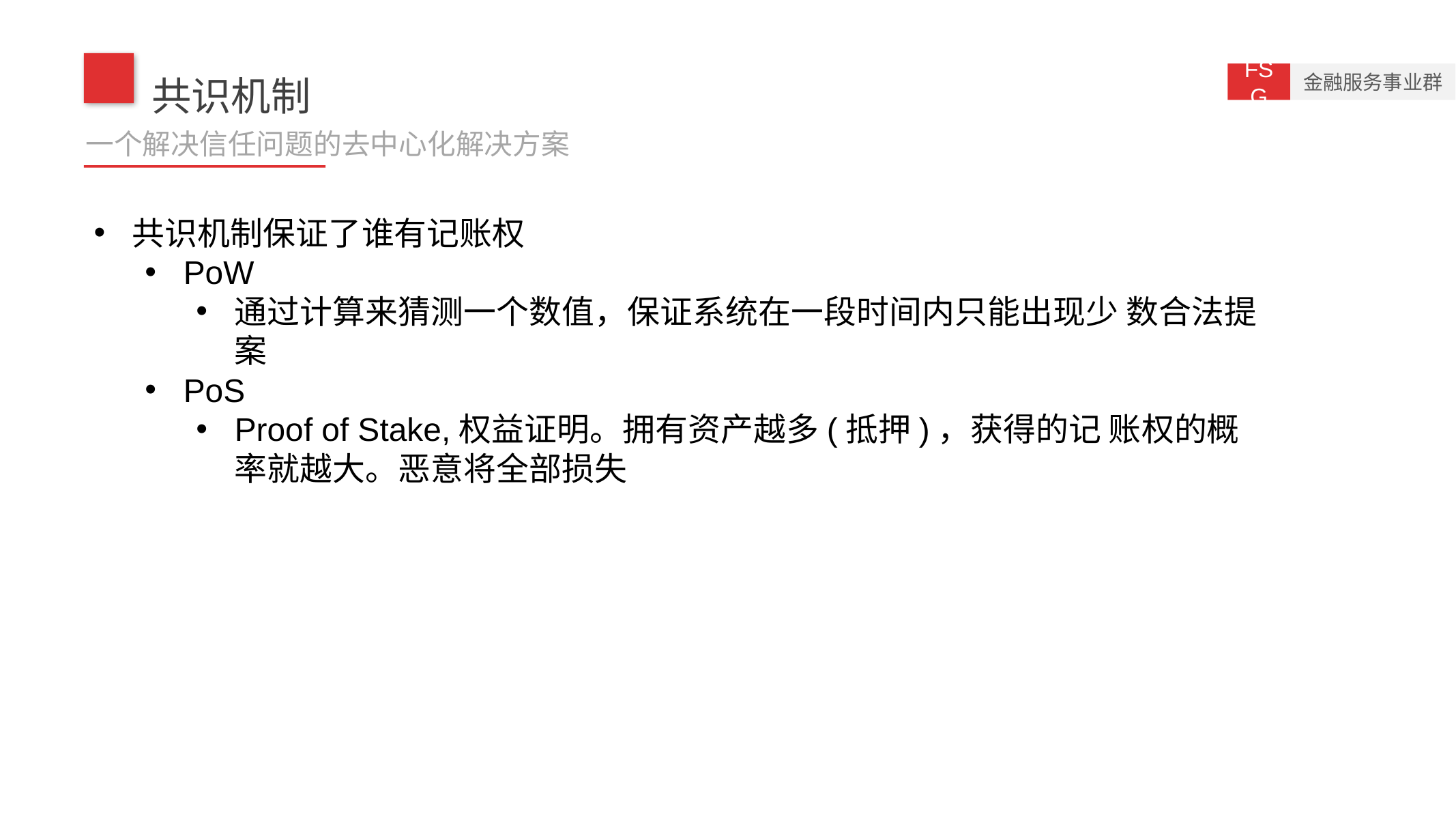

共识机制

一个解决信任问题的去中心化解决方案

共识机制保证了谁有记账权
PoW
通过计算来猜测一个数值，保证系统在一段时间内只能出现少 数合法提案
PoS
Proof of Stake,权益证明。拥有资产越多(抵押)，获得的记 账权的概率就越大。恶意将全部损失